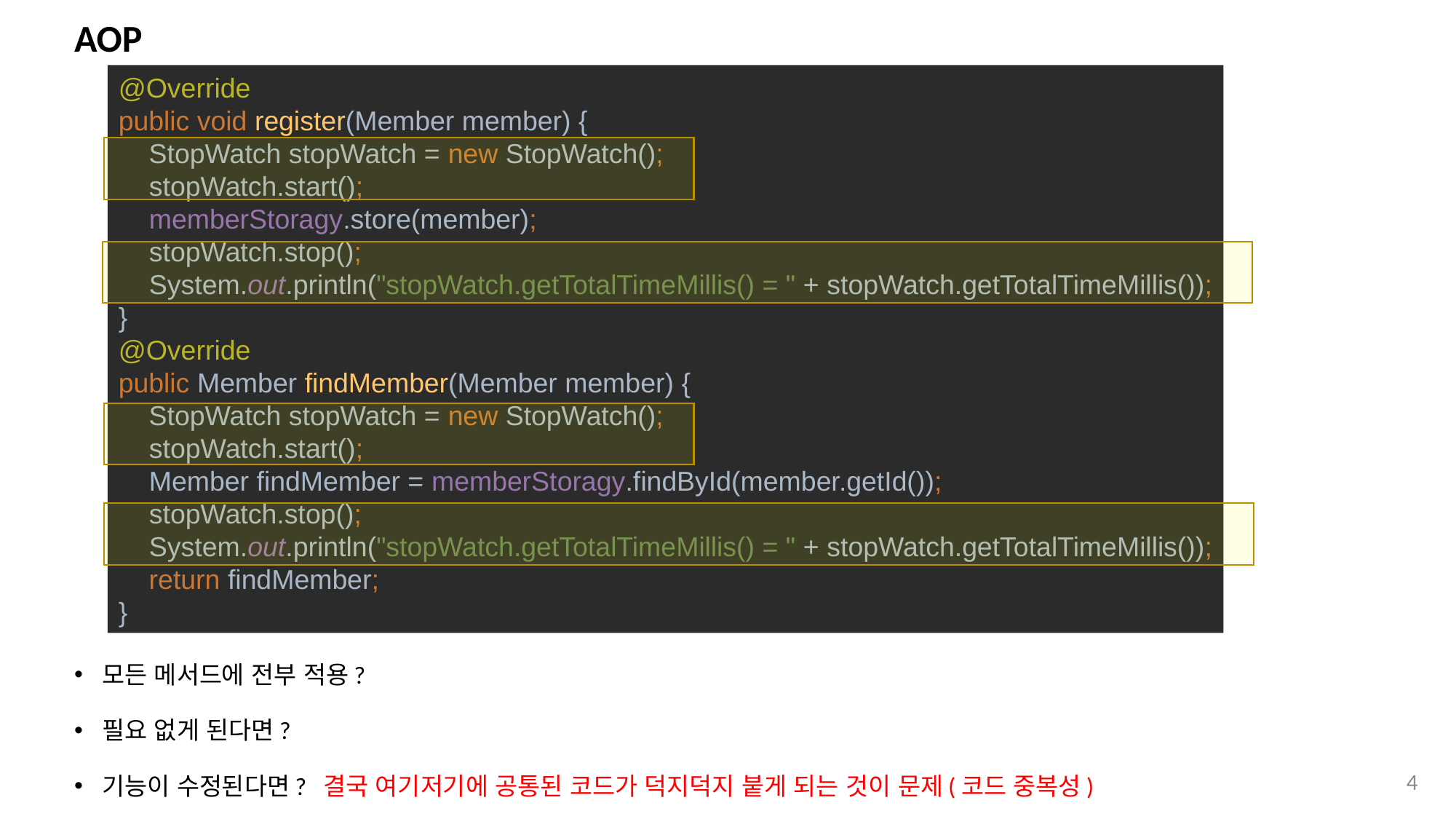

# AOP
@Override
public void register(Member member) {
    StopWatch stopWatch = new StopWatch();
    stopWatch.start();
    memberStoragy.store(member);
    stopWatch.stop();
    System.out.println("stopWatch.getTotalTimeMillis() = " + stopWatch.getTotalTimeMillis());
}
@Override
public Member findMember(Member member) {
    StopWatch stopWatch = new StopWatch();
    stopWatch.start();
    Member findMember = memberStoragy.findById(member.getId());
    stopWatch.stop();
    System.out.println("stopWatch.getTotalTimeMillis() = " + stopWatch.getTotalTimeMillis());
    return findMember;
}

모든 메서드에 전부 적용?
필요 없게 된다면?
기능이 수정된다면?  결국 여기저기에 공통된 코드가 덕지덕지 붙게 되는 것이 문제(코드 중복성)

4